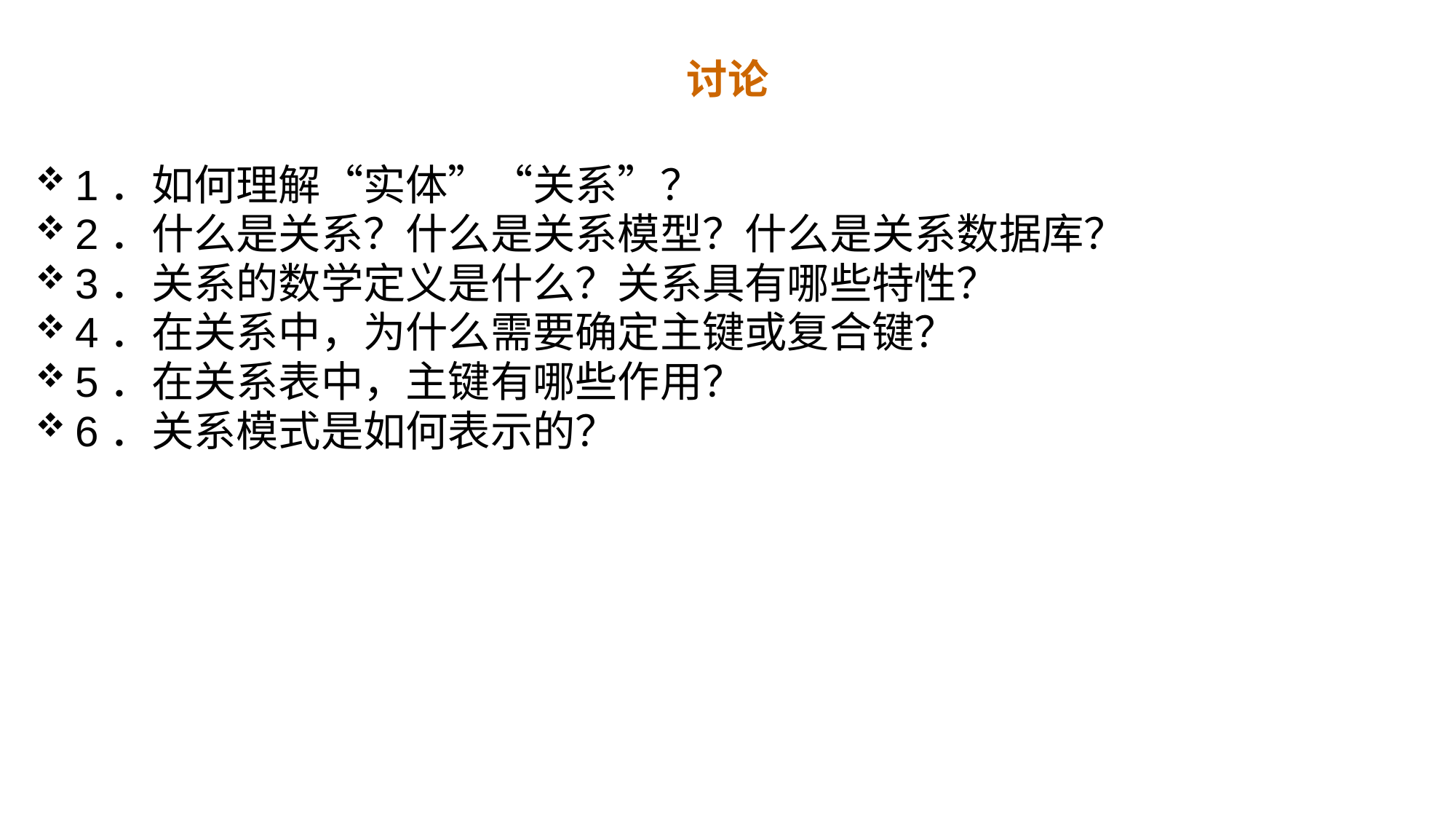

# 讨论
1．如何理解“实体”“关系”？
2．什么是关系？什么是关系模型？什么是关系数据库？
3．关系的数学定义是什么？关系具有哪些特性？
4．在关系中，为什么需要确定主键或复合键？
5．在关系表中，主键有哪些作用？
6．关系模式是如何表示的？